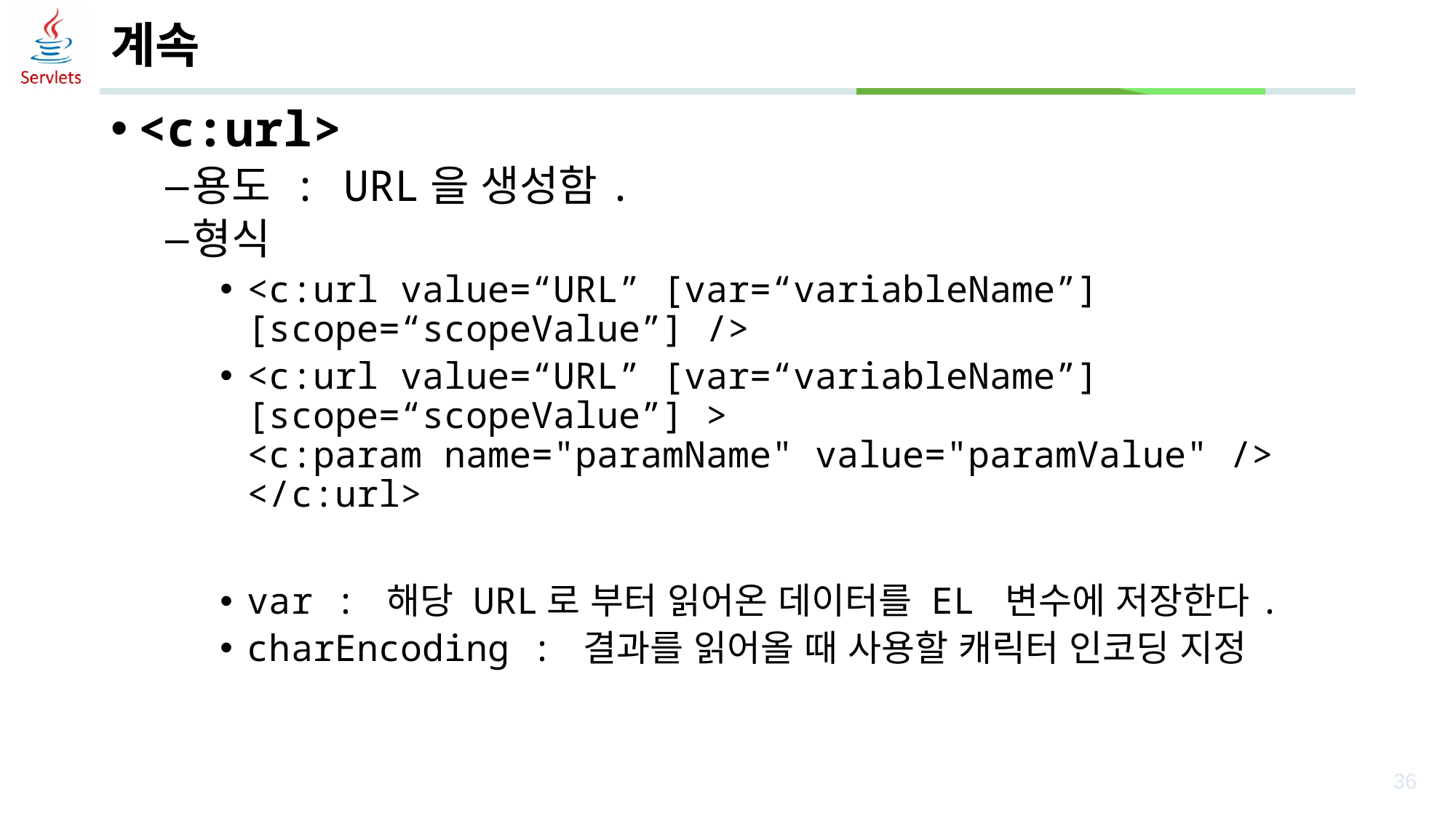

# 계속
<c:url>
용도 : URL을 생성함.
형식
<c:url value=“URL” [var=“variableName”] [scope=“scopeValue”] />
<c:url value=“URL” [var=“variableName”] [scope=“scopeValue”] >
<c:param name="paramName" value="paramValue" />
</c:url>

var : 해당 URL로 부터 읽어온 데이터를 EL 변수에 저장한다.
charEncoding : 결과를 읽어올 때 사용할 캐릭터 인코딩 지정
36